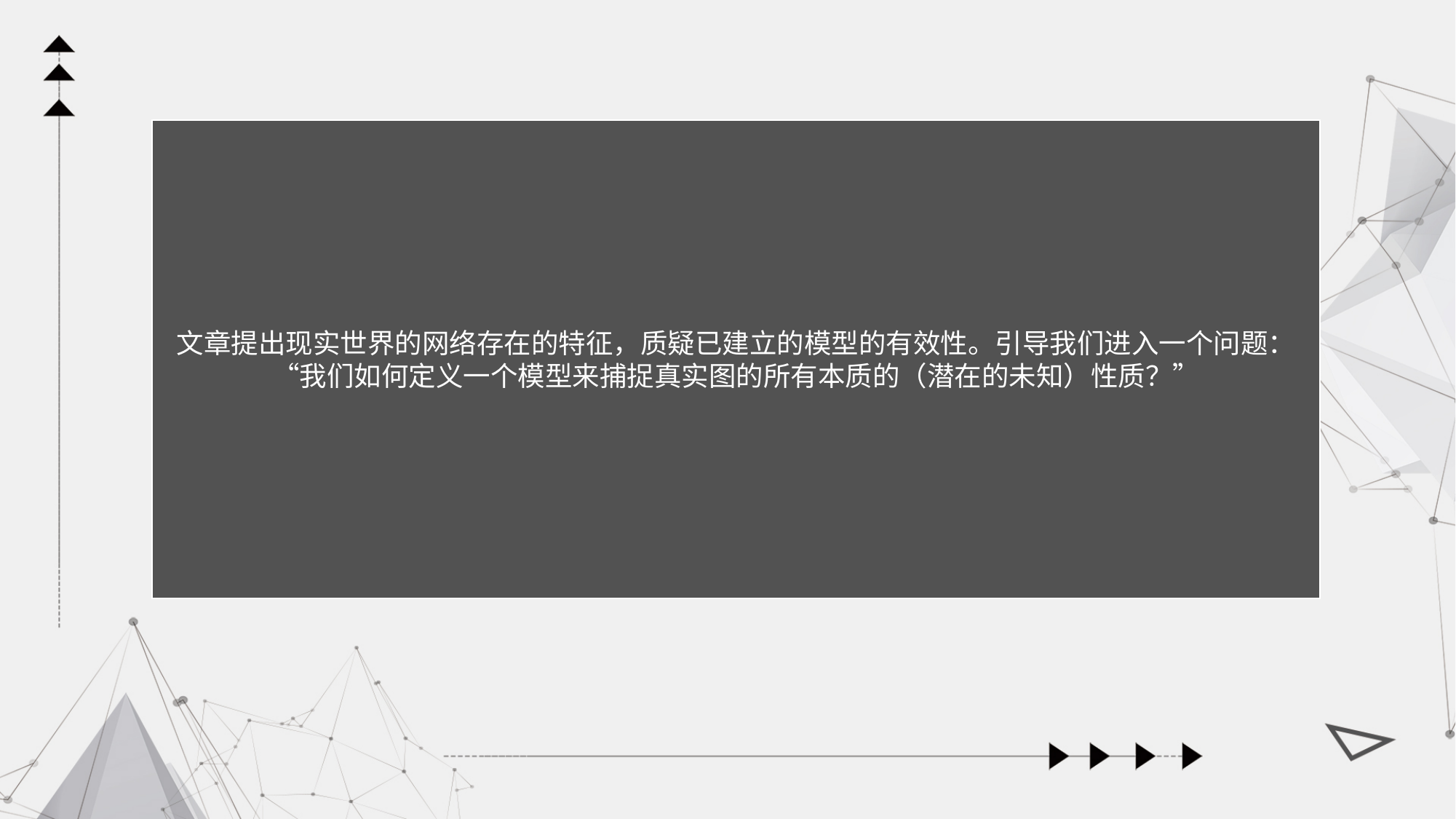

文章提出现实世界的网络存在的特征，质疑已建立的模型的有效性。引导我们进入一个问题：“我们如何定义一个模型来捕捉真实图的所有本质的（潜在的未知）性质？”